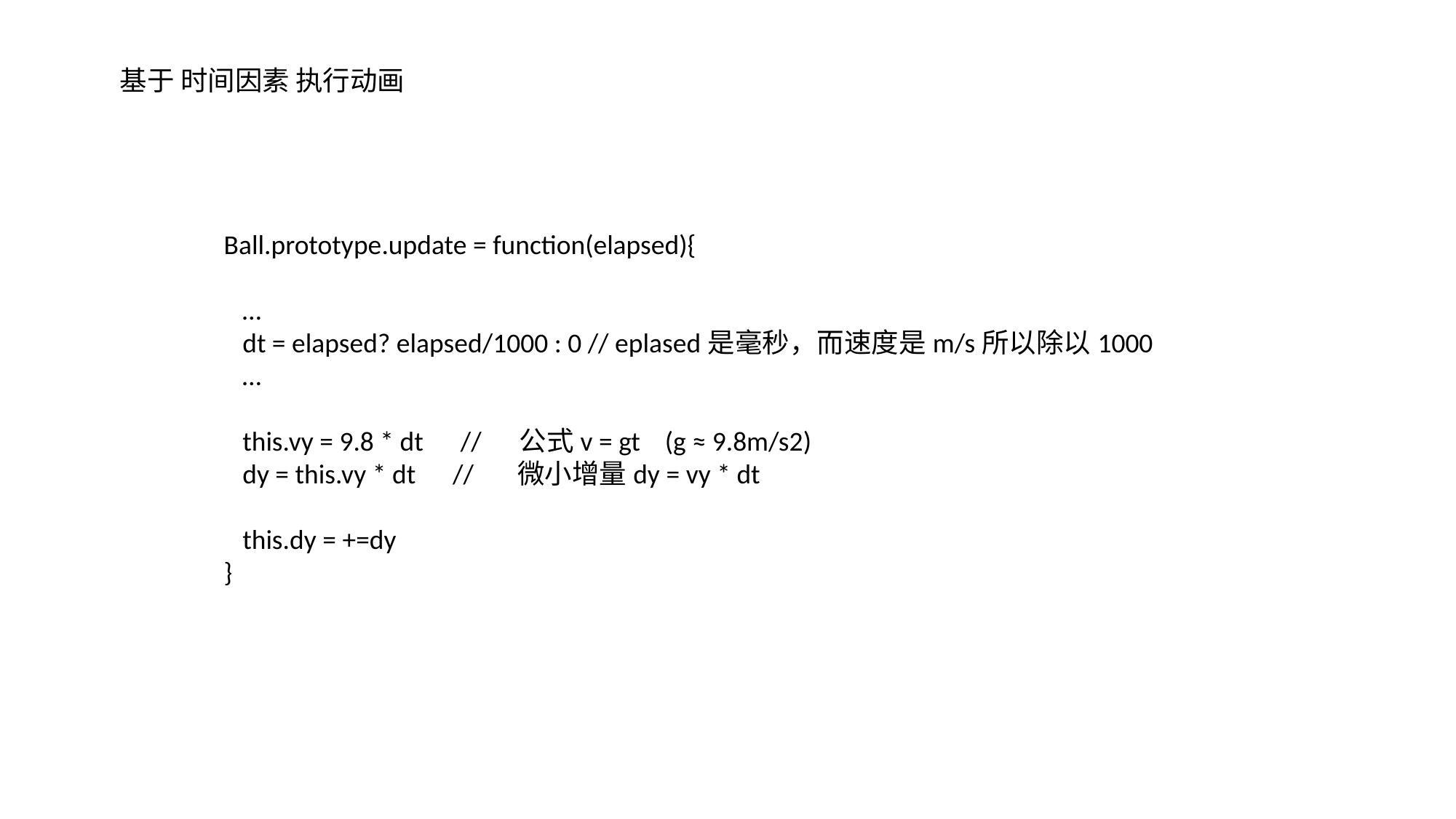

基于 时间因素 执行动画
Ball.prototype.update = function(elapsed){

   …
   dt = elapsed? elapsed/1000 : 0 // eplased是毫秒，而速度是m/s所以除以1000
   …

   this.vy = 9.8 * dt      //     公式v = gt    (g ≈ 9.8m/s2)
   dy = this.vy * dt      //      微小增量dy = vy * dt

   this.dy = +=dy
}